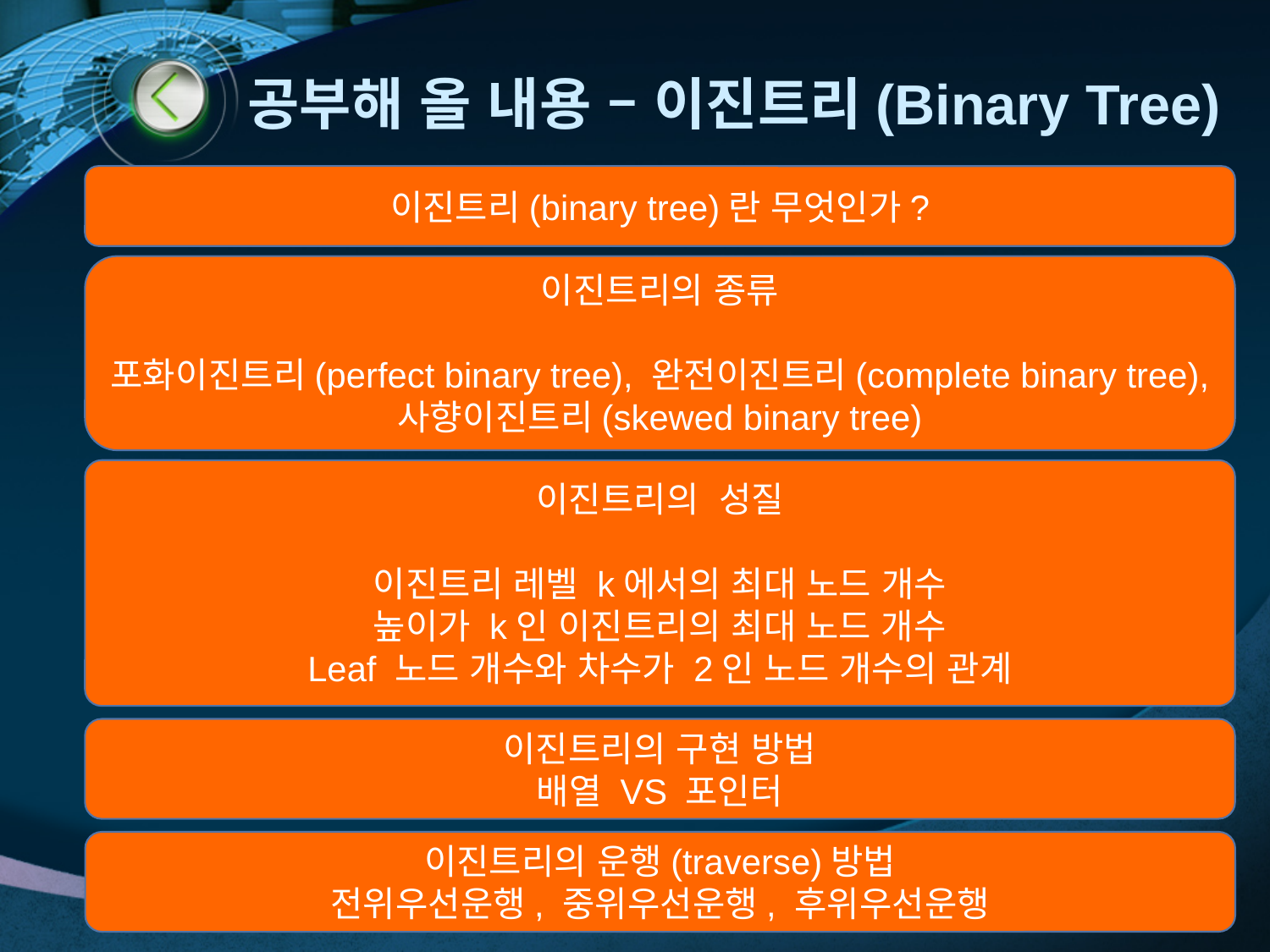

# 공부해 올 내용 – 이진트리(Binary Tree)
이진트리(binary tree)란 무엇인가?
이진트리의 종류

포화이진트리(perfect binary tree), 완전이진트리(complete binary tree),
사향이진트리(skewed binary tree)
이진트리의  성질

이진트리 레벨 k에서의 최대 노드 개수
높이가 k인 이진트리의 최대 노드 개수
Leaf 노드 개수와 차수가 2인 노드 개수의 관계
이진트리의 구현 방법
배열 VS 포인터
이진트리의 운행(traverse)방법
전위우선운행, 중위우선운행, 후위우선운행